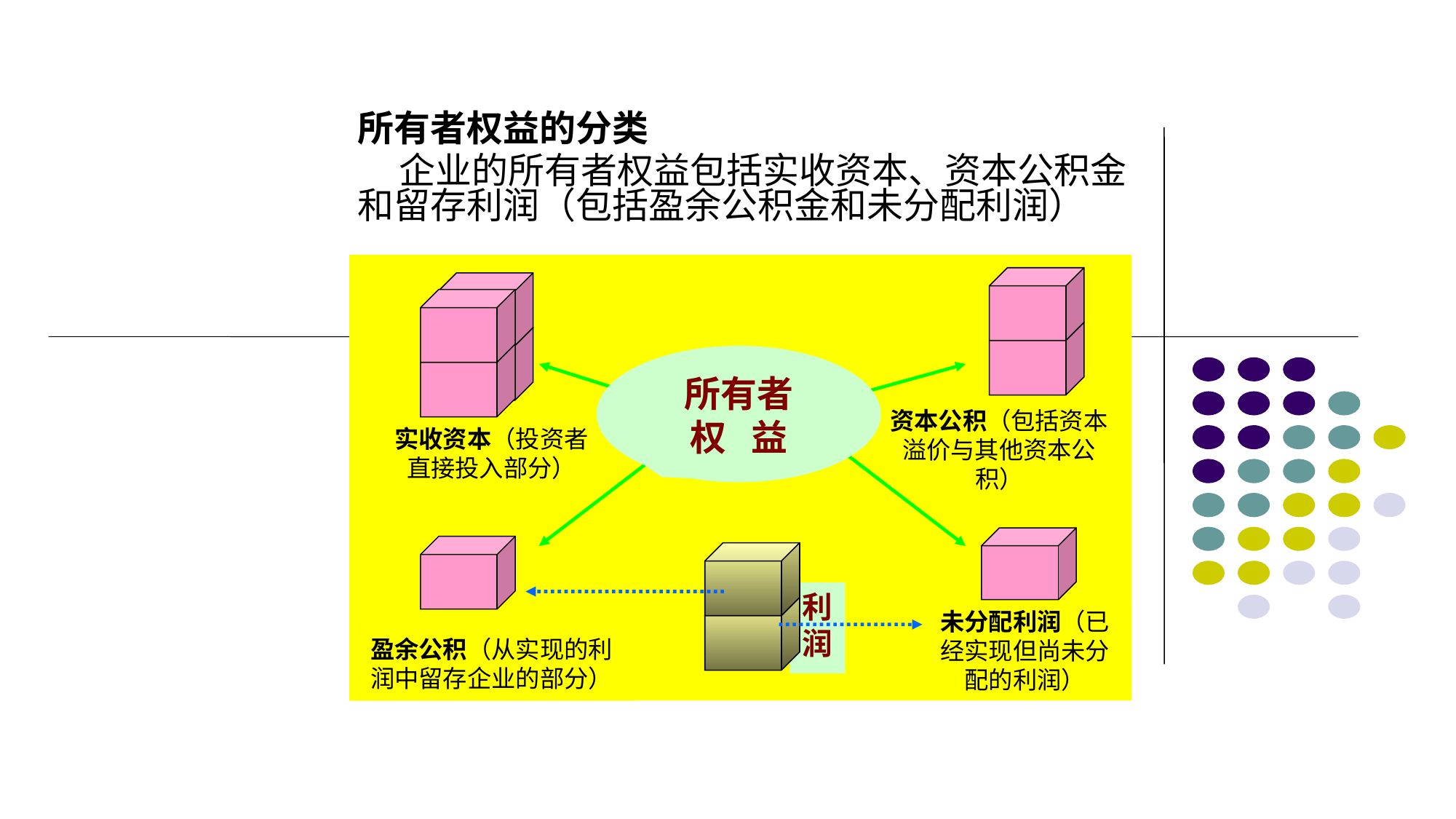

所有者权益的分类
    企业的所有者权益包括实收资本、资本公积金和留存利润（包括盈余公积金和未分配利润）

所有者
权   益

资本公积（包括资本溢价与其他资本公积）
实收资本（投资者直接投入部分）

利润

未分配利润（已经实现但尚未分配的利润）

盈余公积（从实现的利润中留存企业的部分）